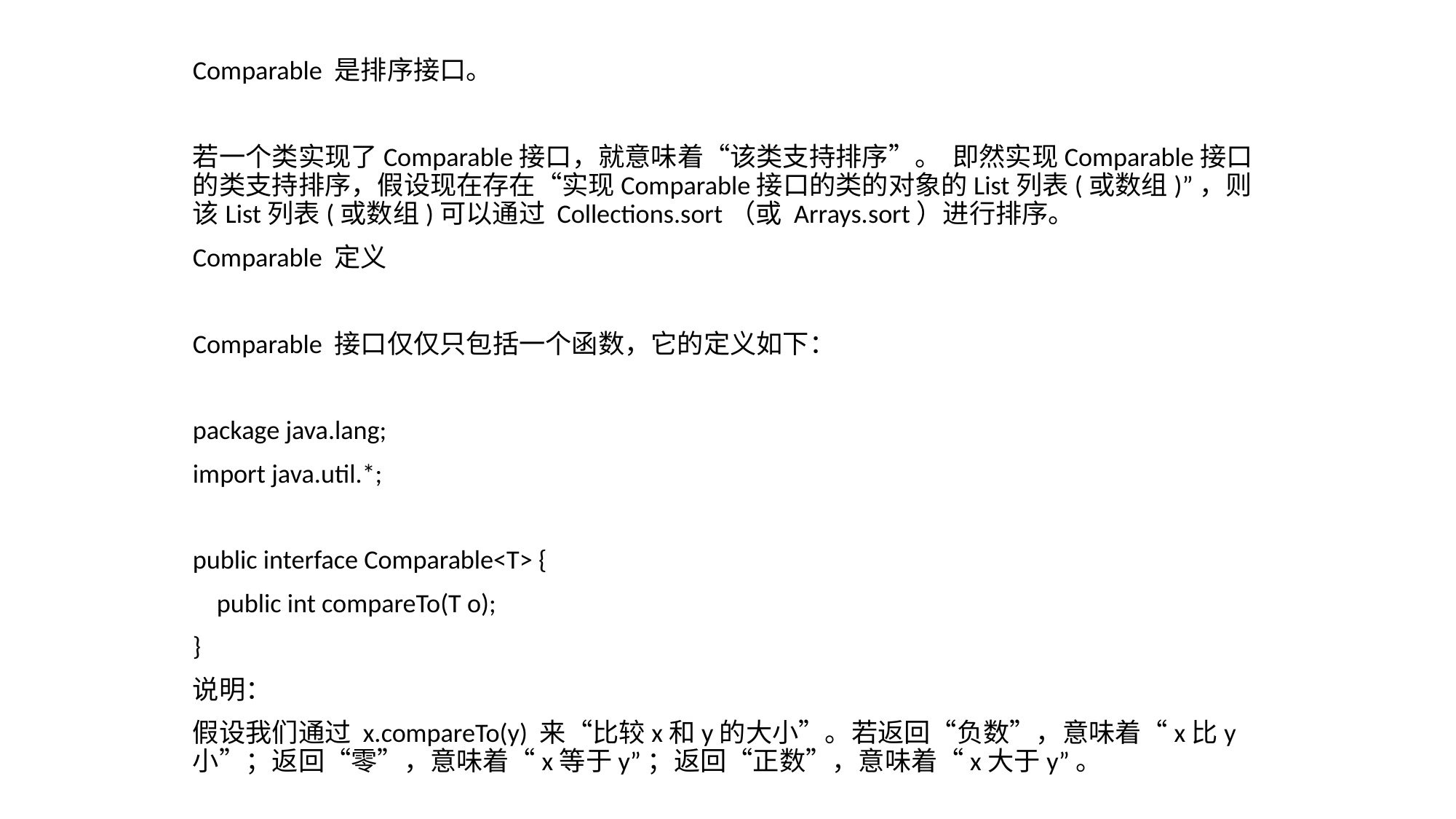

Comparable 是排序接口。

若一个类实现了Comparable接口，就意味着“该类支持排序”。  即然实现Comparable接口的类支持排序，假设现在存在“实现Comparable接口的类的对象的List列表(或数组)”，则该List列表(或数组)可以通过 Collections.sort（或 Arrays.sort）进行排序。
Comparable 定义

Comparable 接口仅仅只包括一个函数，它的定义如下：

package java.lang;
import java.util.*;

public interface Comparable<T> {
    public int compareTo(T o);
}
说明：
假设我们通过 x.compareTo(y) 来“比较x和y的大小”。若返回“负数”，意味着“x比y小”；返回“零”，意味着“x等于y”；返回“正数”，意味着“x大于y”。